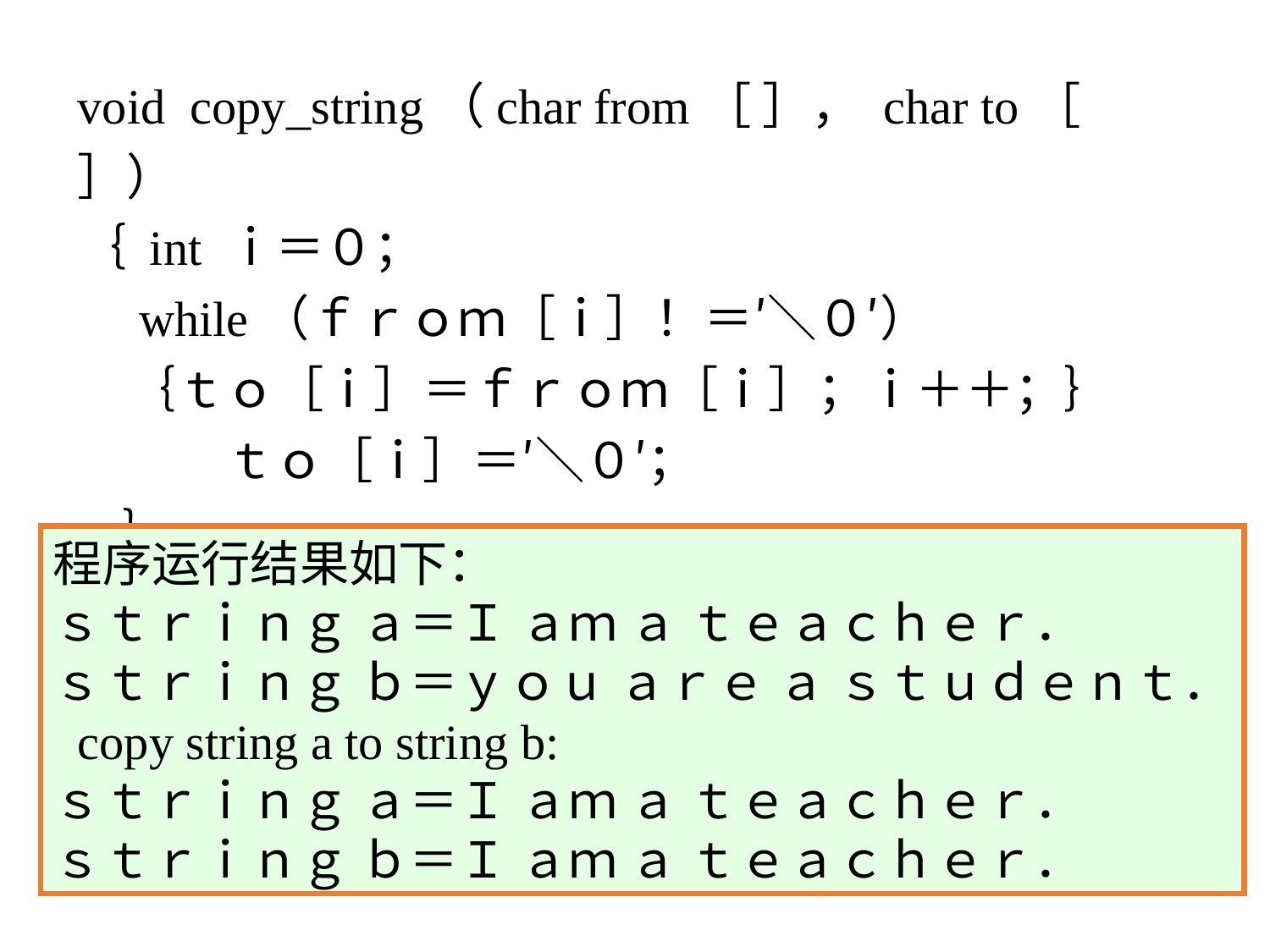

void  copy_string（char from［ ］， char to［ ］）
｛ int ｉ＝０；
     while（ｆｒｏｍ［ｉ］！＝′＼０′）
　｛ｔｏ［ｉ］＝ｆｒｏｍ［ｉ］；ｉ＋＋；｝
　　　ｔｏ［ｉ］＝′＼０′；
   ｝
程序运行结果如下：
ｓｔｒｉｎｇ ａ＝Ｉ ａｍ ａ ｔｅａｃｈｅｒ．
ｓｔｒｉｎｇ ｂ＝ｙｏｕ ａｒｅ ａ ｓｔｕｄｅｎｔ．
  copy string a to string b:
ｓｔｒｉｎｇ ａ＝Ｉ ａｍ ａ ｔｅａｃｈｅｒ．
ｓｔｒｉｎｇ ｂ＝Ｉ ａｍ ａ ｔｅａｃｈｅｒ．